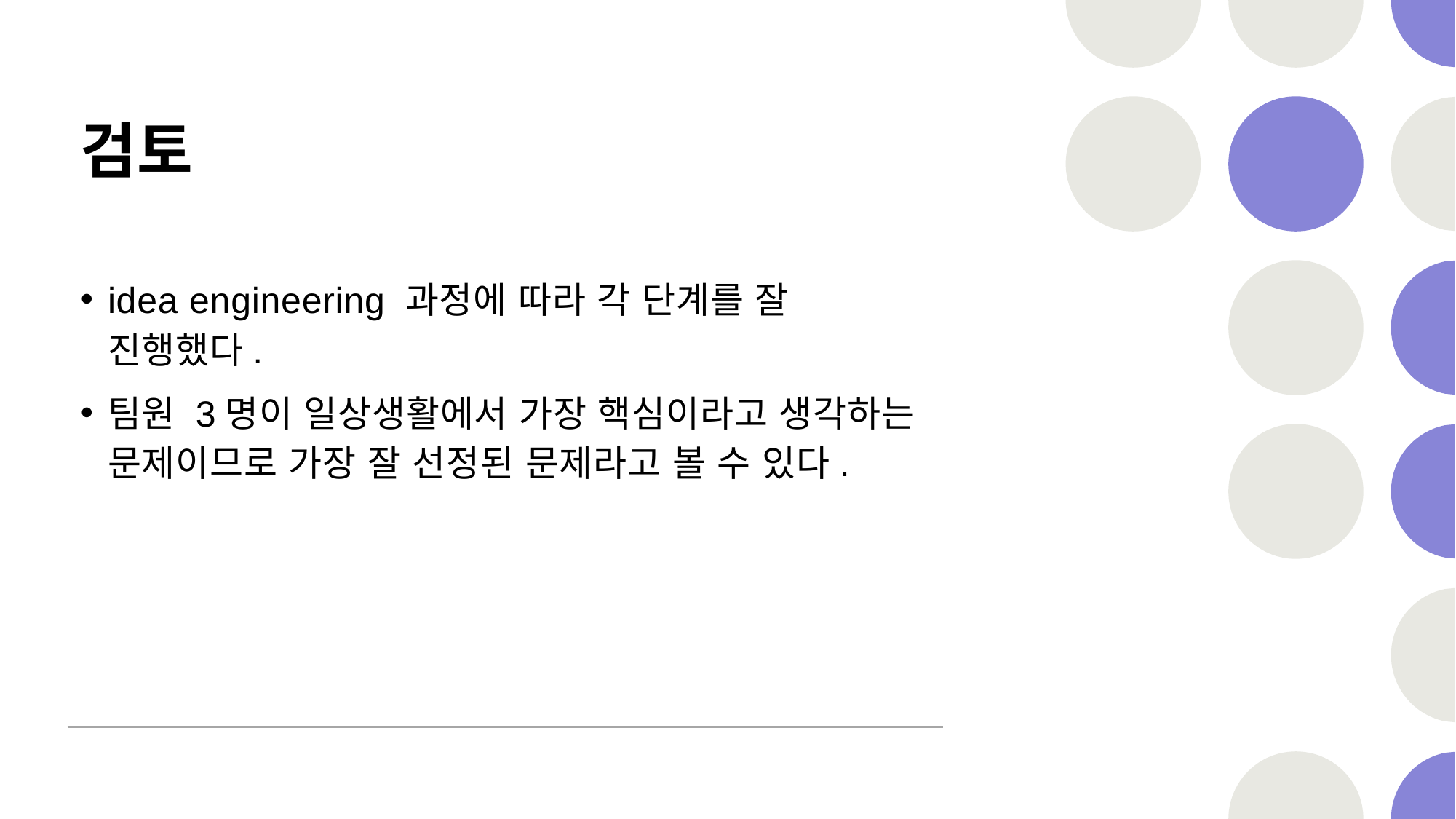

# 검토
idea engineering 과정에 따라 각 단계를 잘 진행했다.
팀원 3명이 일상생활에서 가장 핵심이라고 생각하는 문제이므로 가장 잘 선정된 문제라고 볼 수 있다.